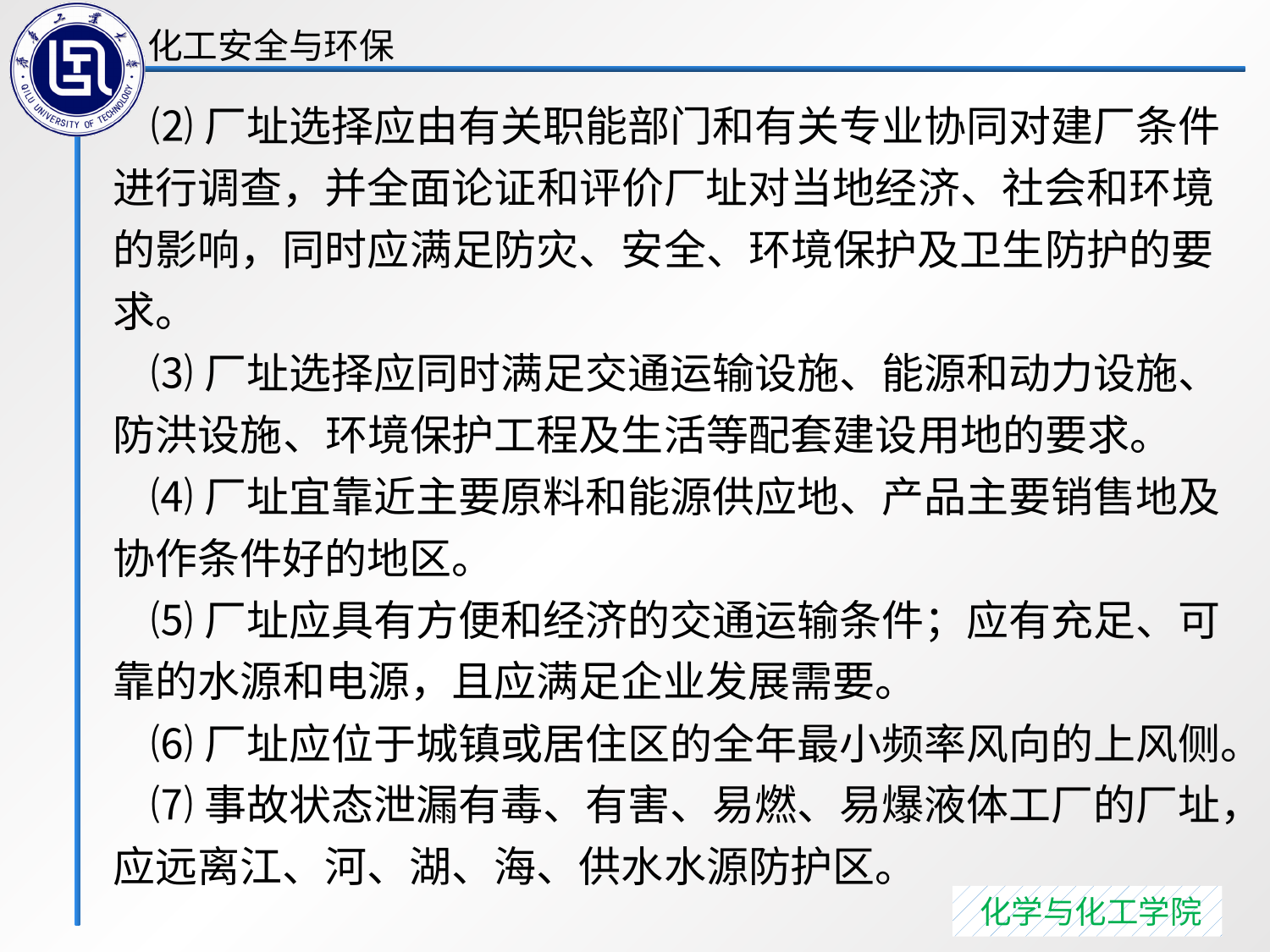

⑵厂址选择应由有关职能部门和有关专业协同对建厂条件进行调查，并全面论证和评价厂址对当地经济、社会和环境的影响，同时应满足防灾、安全、环境保护及卫生防护的要求。
    ⑶厂址选择应同时满足交通运输设施、能源和动力设施、防洪设施、环境保护工程及生活等配套建设用地的要求。
    ⑷厂址宜靠近主要原料和能源供应地、产品主要销售地及协作条件好的地区。
    ⑸厂址应具有方便和经济的交通运输条件；应有充足、可靠的水源和电源，且应满足企业发展需要。
    ⑹厂址应位于城镇或居住区的全年最小频率风向的上风侧。
    ⑺事故状态泄漏有毒、有害、易燃、易爆液体工厂的厂址，应远离江、河、湖、海、供水水源防护区。